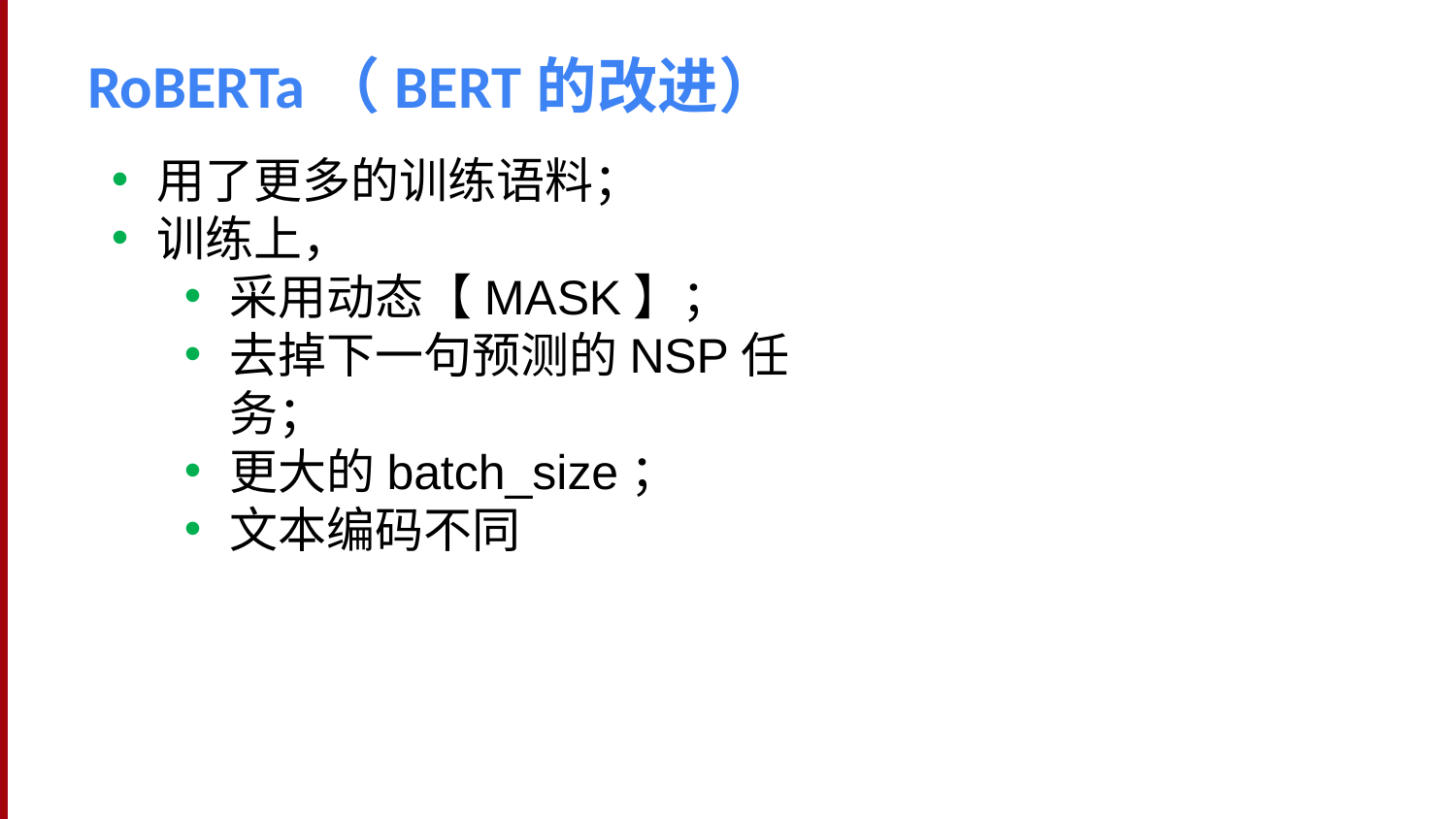

# RoBERTa（BERT的改进）
用了更多的训练语料；
训练上，
采用动态【MASK】；
去掉下一句预测的NSP任务；
更大的batch_size；
文本编码不同